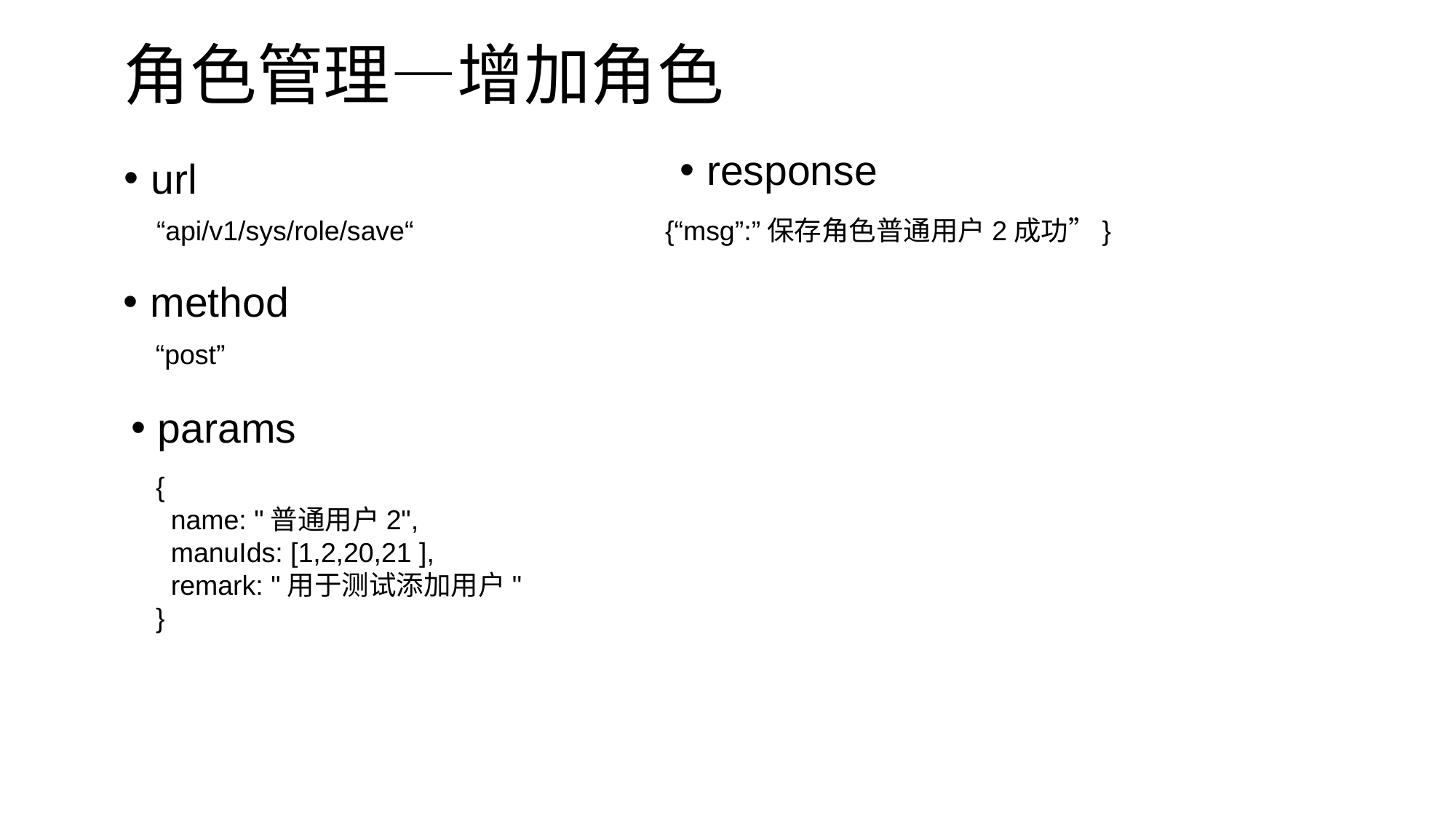

# 角色管理—增加角色
response
url
“api/v1/sys/role/save“
{“msg”:”保存角色普通用户2成功”}
method
“post”
params
{
  name: "普通用户2",
  manuIds: [1,2,20,21 ],
  remark: "用于测试添加用户"
}